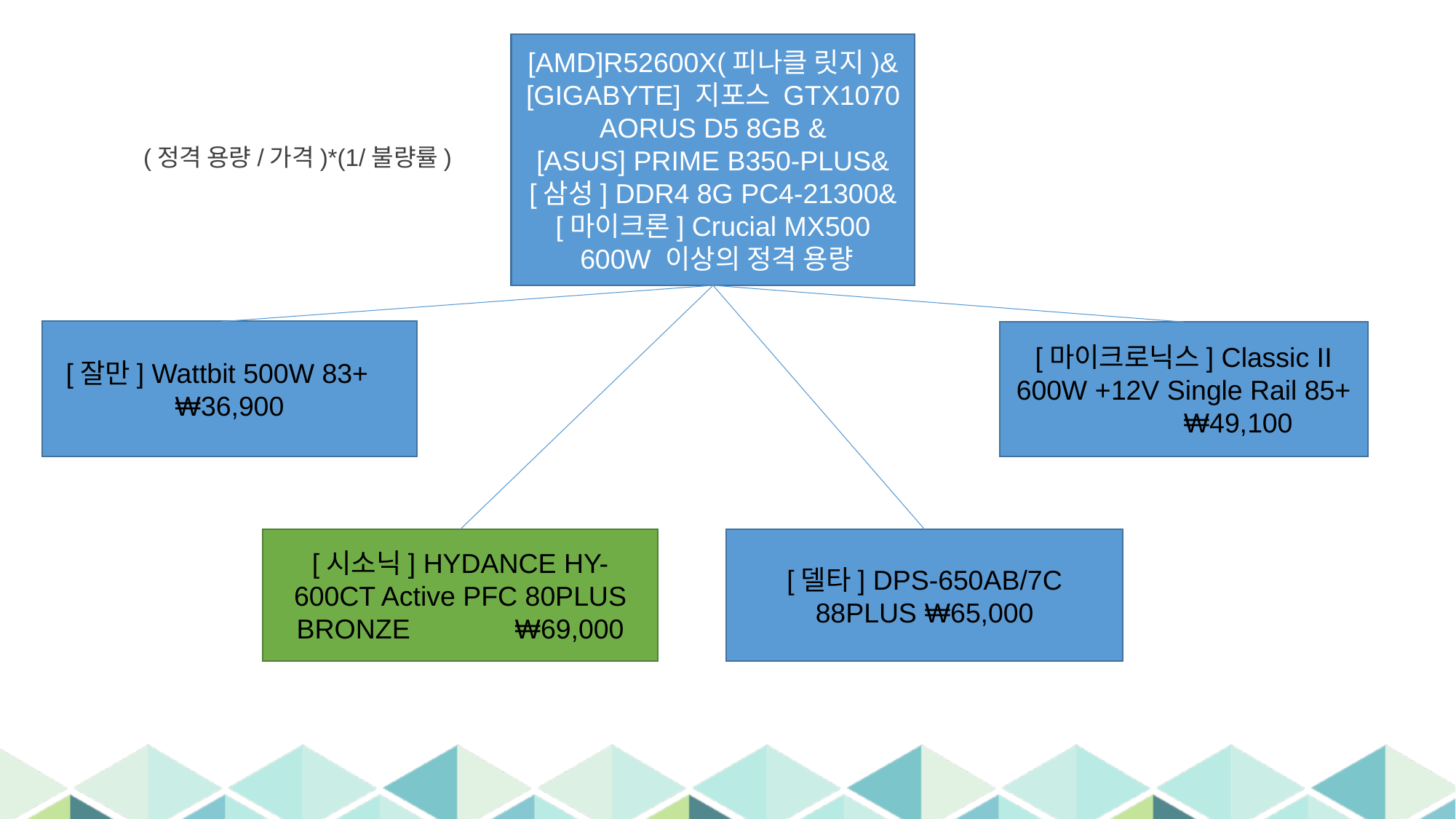

[AMD]R52600X(피나클 릿지)&
[GIGABYTE] 지포스 GTX1070 AORUS D5 8GB &
[ASUS] PRIME B350-PLUS&
[삼성] DDR4 8G PC4-21300&
[마이크론] Crucial MX500
 600W 이상의 정격 용량
(정격 용량/가격)*(1/불량률)
[잘만] Wattbit 500W 83+	₩36,900
[마이크로닉스] Classic II 600W +12V Single Rail 85+	₩49,100
[시소닉] HYDANCE HY-600CT Active PFC 80PLUS BRONZE	₩69,000
[델타] DPS-650AB/7C 88PLUS	₩65,000